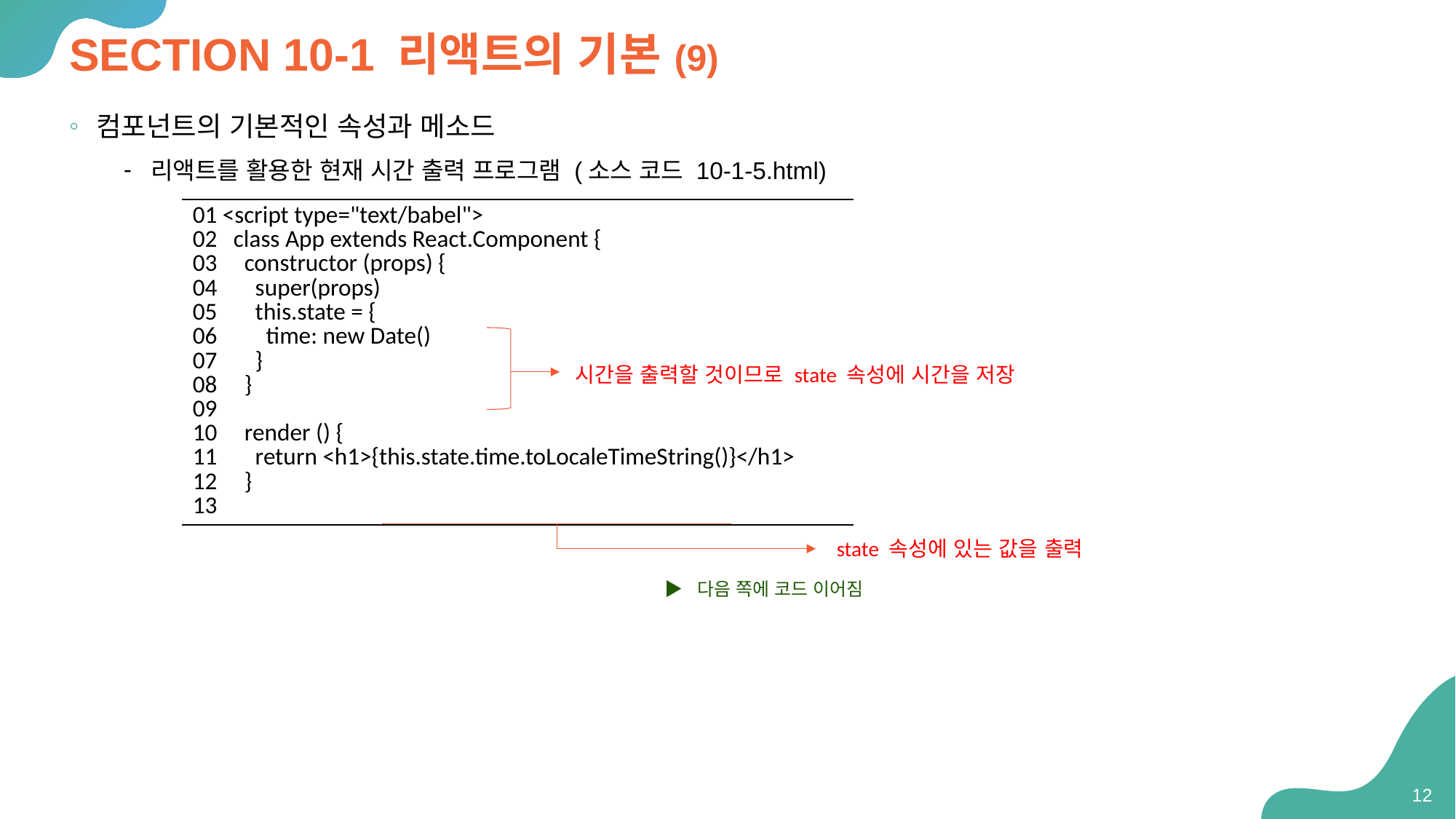

# SECTION 10-1 리액트의 기본(9)
컴포넌트의 기본적인 속성과 메소드
리액트를 활용한 현재 시간 출력 프로그램 (소스 코드 10-1-5.html)
| 01 <script type="text/babel"> 02 class App extends React.Component { 03 constructor (props) { 04 super(props) 05 this.state = { 06 time: new Date() 07 } 08 } 09 10 render () { 11 return <h1>{this.state.time.toLocaleTimeString()}</h1> 12 } 13 |
| --- |

시간을 출력할 것이므로 state 속성에 시간을 저장

state 속성에 있는 값을 출력
▶  다음 쪽에 코드 이어짐
12